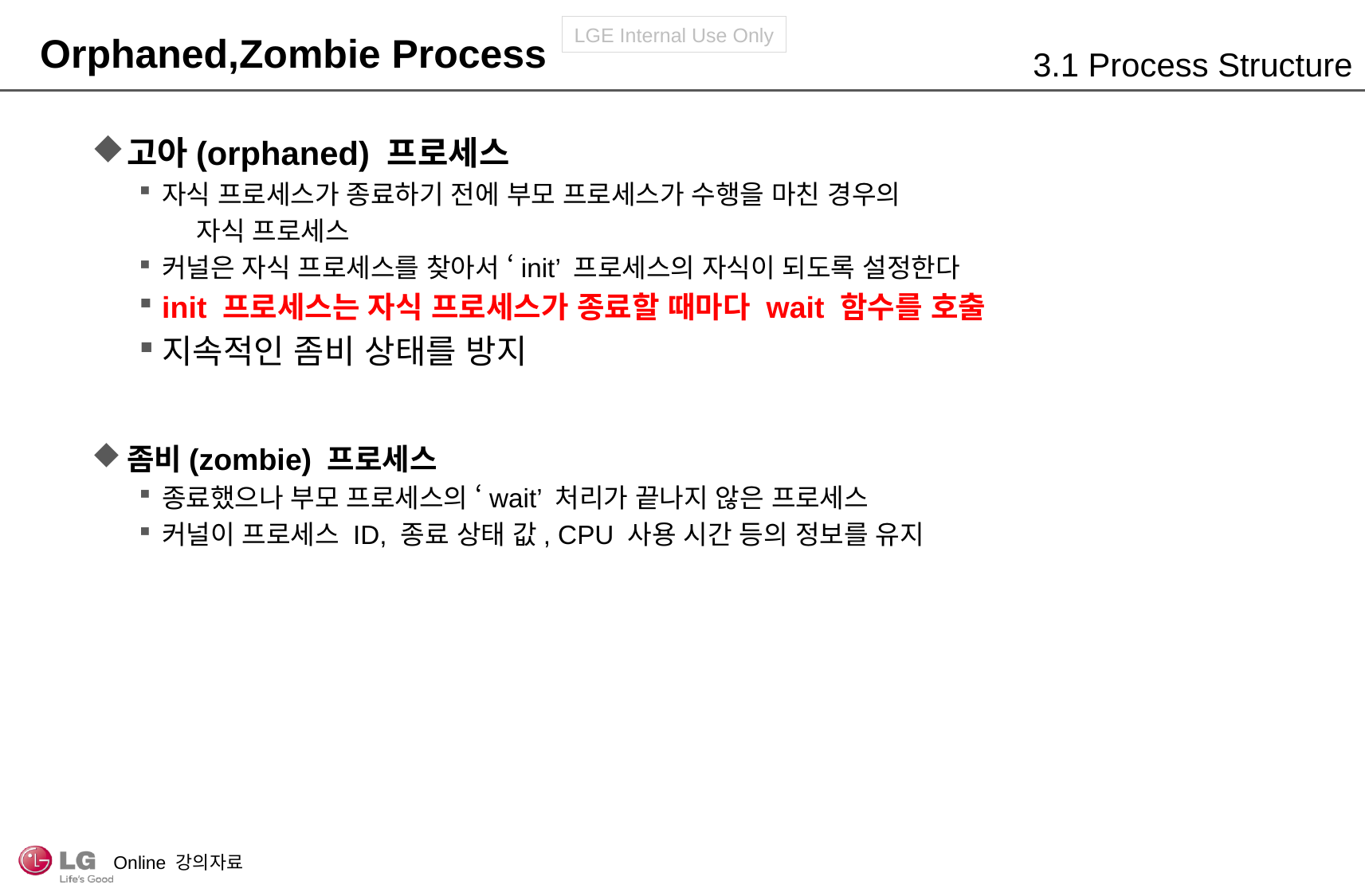

Orphaned,Zombie Process
3.1 Process Structure

고아(orphaned) 프로세스
자식 프로세스가 종료하기 전에 부모 프로세스가 수행을 마친 경우의
       자식 프로세스
커널은 자식 프로세스를 찾아서 ‘init’ 프로세스의 자식이 되도록 설정한다
init 프로세스는 자식 프로세스가 종료할 때마다 wait 함수를 호출
지속적인 좀비 상태를 방지

좀비(zombie) 프로세스
종료했으나 부모 프로세스의 ‘wait’ 처리가 끝나지 않은 프로세스
커널이 프로세스 ID, 종료 상태 값, CPU 사용 시간 등의 정보를 유지